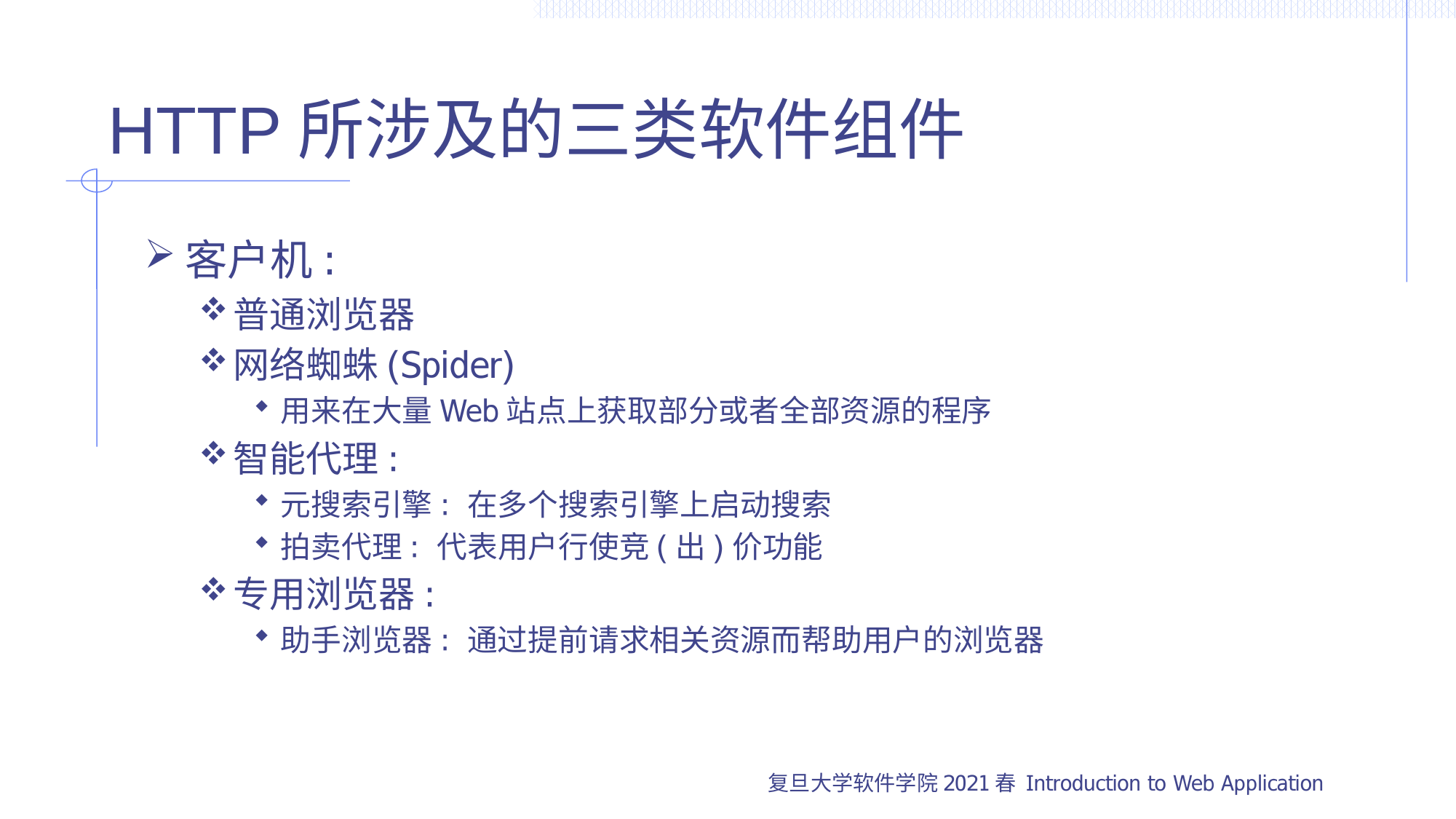

# HTTP所涉及的三类软件组件
客户机:
普通浏览器
网络蜘蛛(Spider)
用来在大量Web站点上获取部分或者全部资源的程序
智能代理:
元搜索引擎: 在多个搜索引擎上启动搜索
拍卖代理: 代表用户行使竞(出)价功能
专用浏览器:
助手浏览器: 通过提前请求相关资源而帮助用户的浏览器